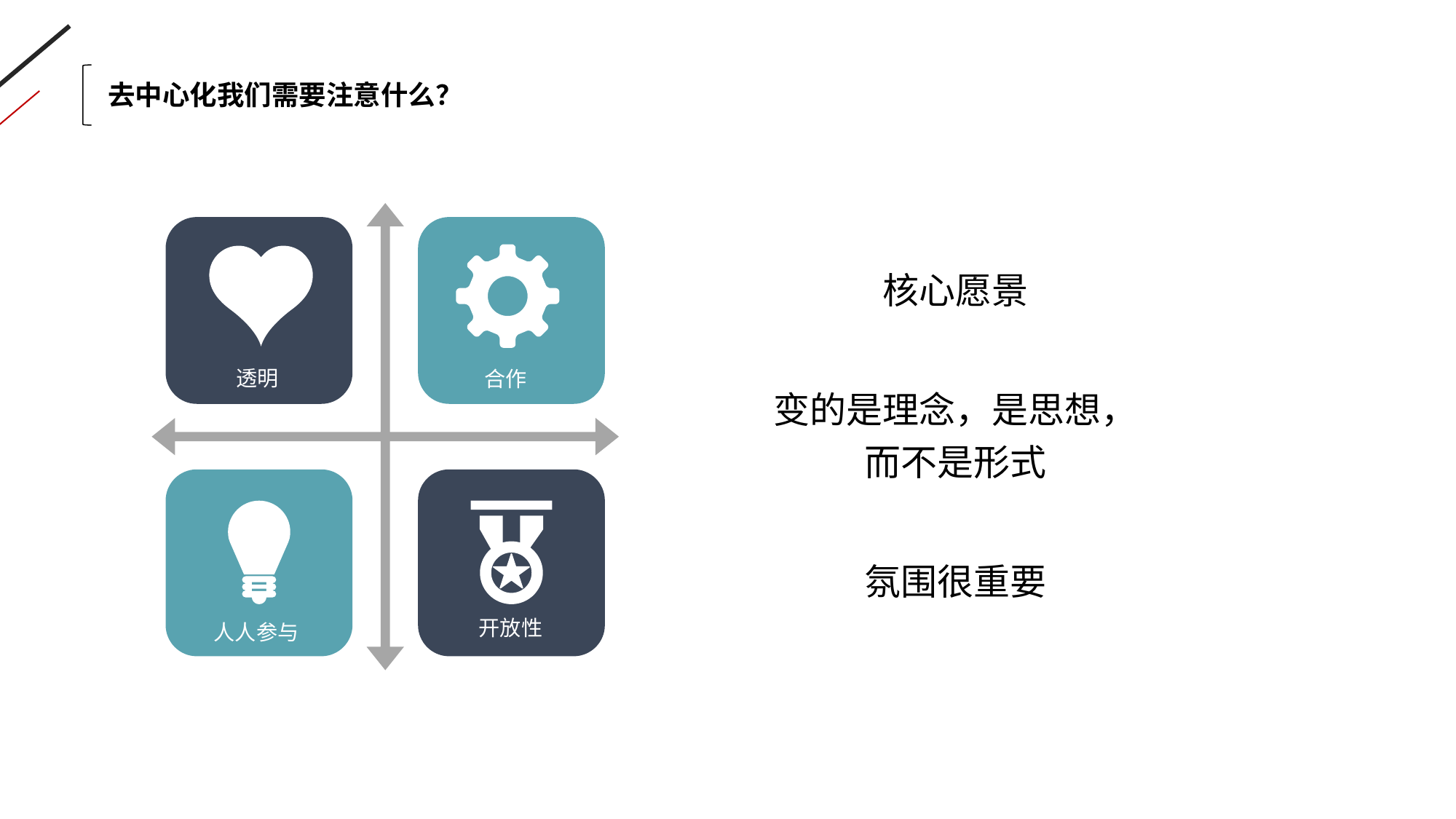

去中心化我们需要注意什么？

透明
合作

开放性
人人参与
核心愿景

变的是理念，是思想，而不是形式

氛围很重要